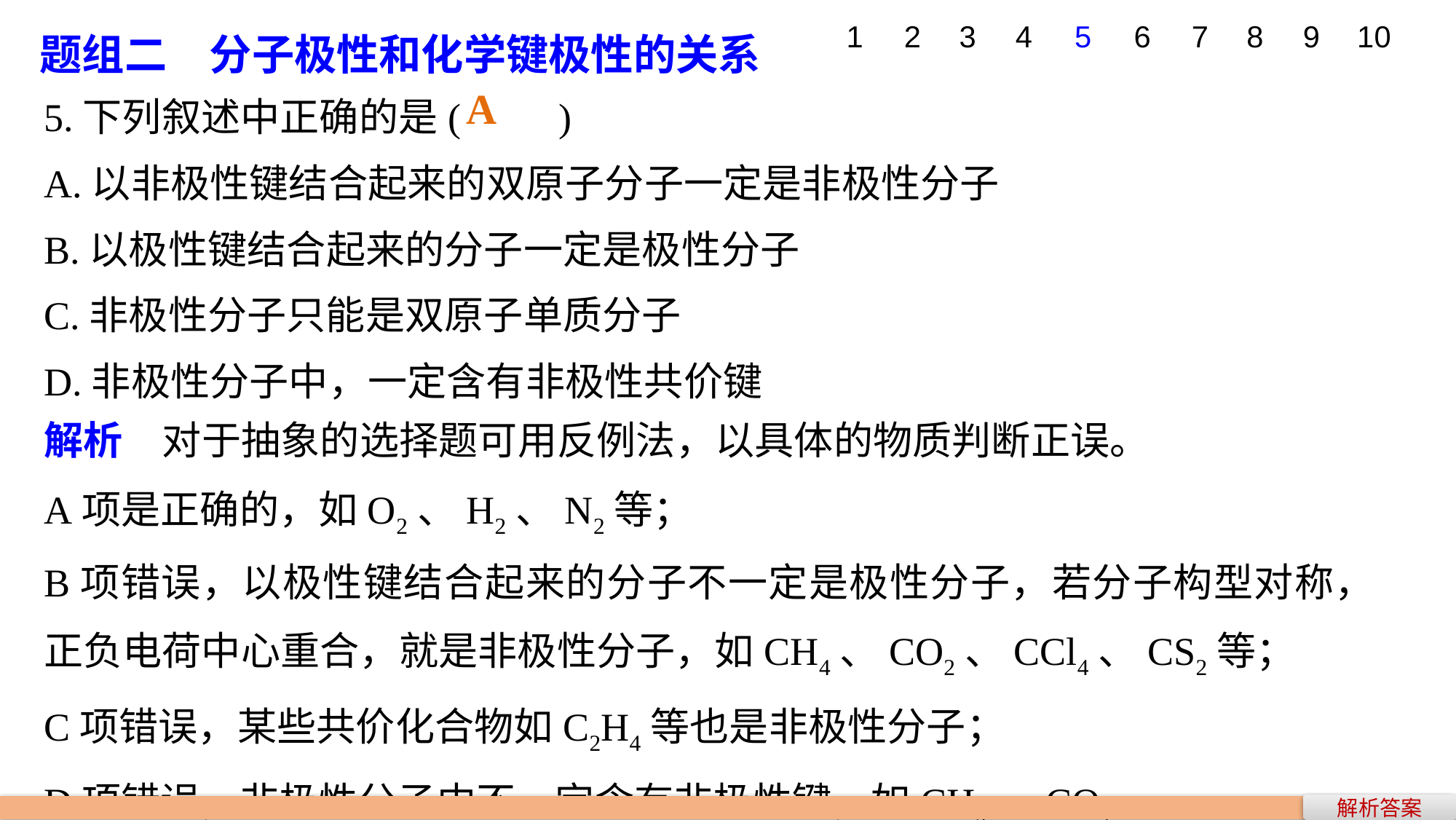

题组二　分子极性和化学键极性的关系
1
2
3
4
5
6
7
8
9
10
5.下列叙述中正确的是(　　)
A.以非极性键结合起来的双原子分子一定是非极性分子
B.以极性键结合起来的分子一定是极性分子
C.非极性分子只能是双原子单质分子
D.非极性分子中，一定含有非极性共价键
A
解析　对于抽象的选择题可用反例法，以具体的物质判断正误。
A项是正确的，如O2、H2、N2等；
B项错误，以极性键结合起来的分子不一定是极性分子，若分子构型对称，正负电荷中心重合，就是非极性分子，如CH4、CO2、CCl4、CS2等；
C项错误，某些共价化合物如C2H4等也是非极性分子；
D项错误，非极性分子中不一定含有非极性键，如CH4、CO2。
解析答案